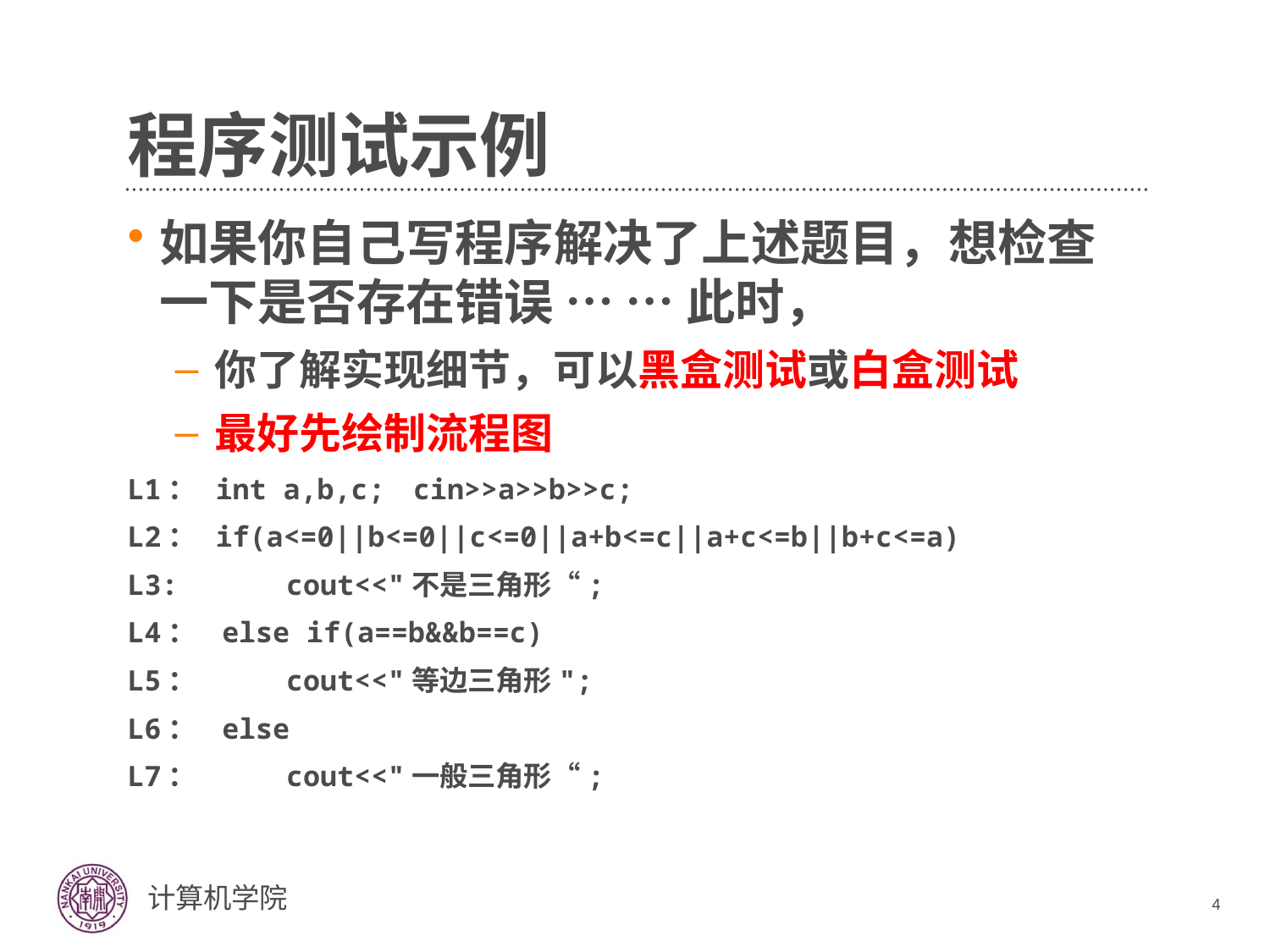

# 程序测试示例
如果你自己写程序解决了上述题目，想检查一下是否存在错误 … … 此时，
你了解实现细节，可以黑盒测试或白盒测试
最好先绘制流程图
L1：  int a,b,c;	cin>>a>>b>>c;
L2：  if(a<=0||b<=0||c<=0||a+b<=c||a+c<=b||b+c<=a)
L3:    	cout<<"不是三角形“;
L4：   else if(a==b&&b==c)
L5：	cout<<"等边三角形";
L6：   else
L7：	cout<<"一般三角形“;
4